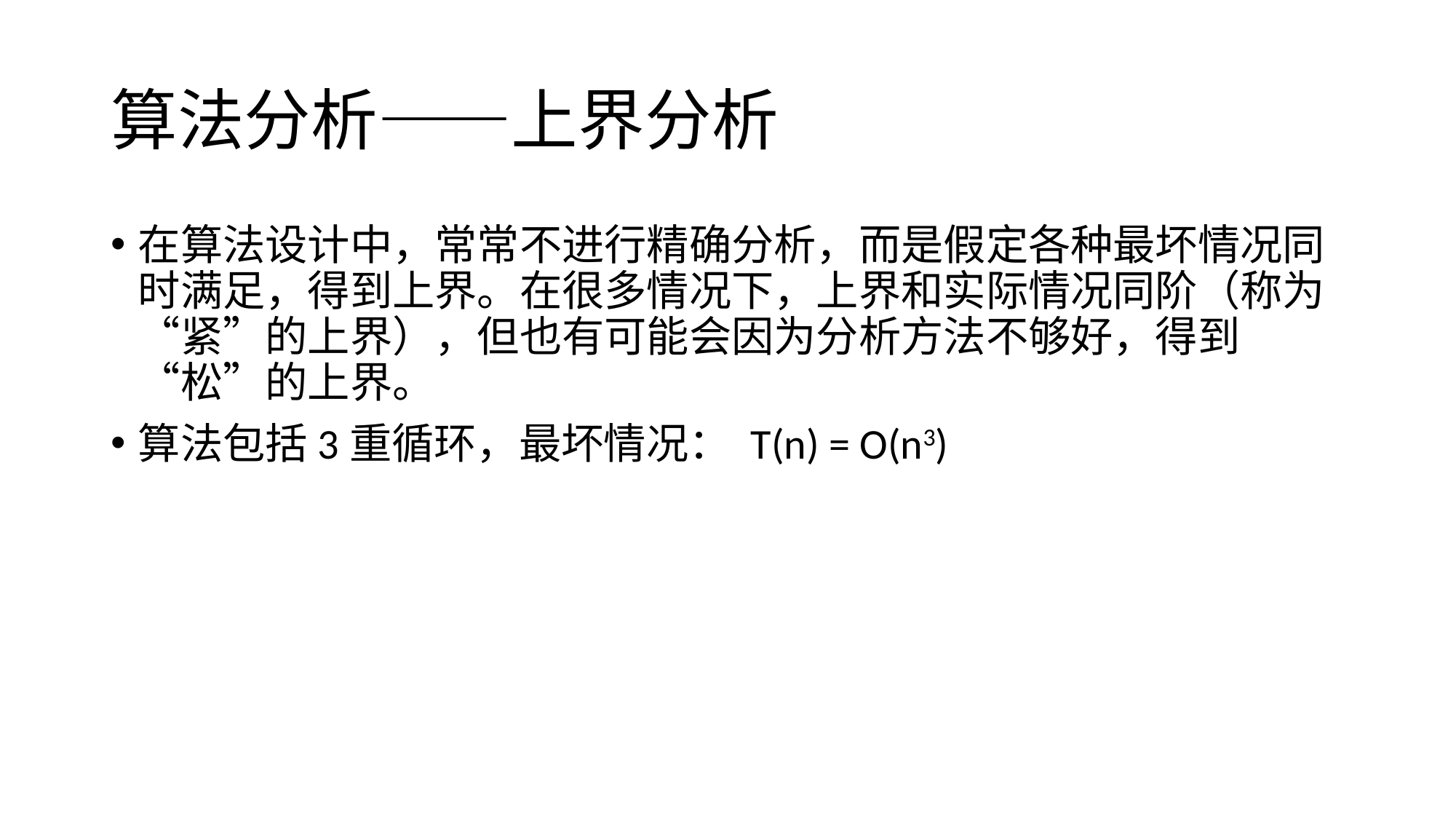

# 算法分析——上界分析
在算法设计中，常常不进行精确分析，而是假定各种最坏情况同时满足，得到上界。在很多情况下，上界和实际情况同阶（称为“紧”的上界），但也有可能会因为分析方法不够好，得到“松”的上界。
算法包括3重循环，最坏情况： T(n) = O(n3)